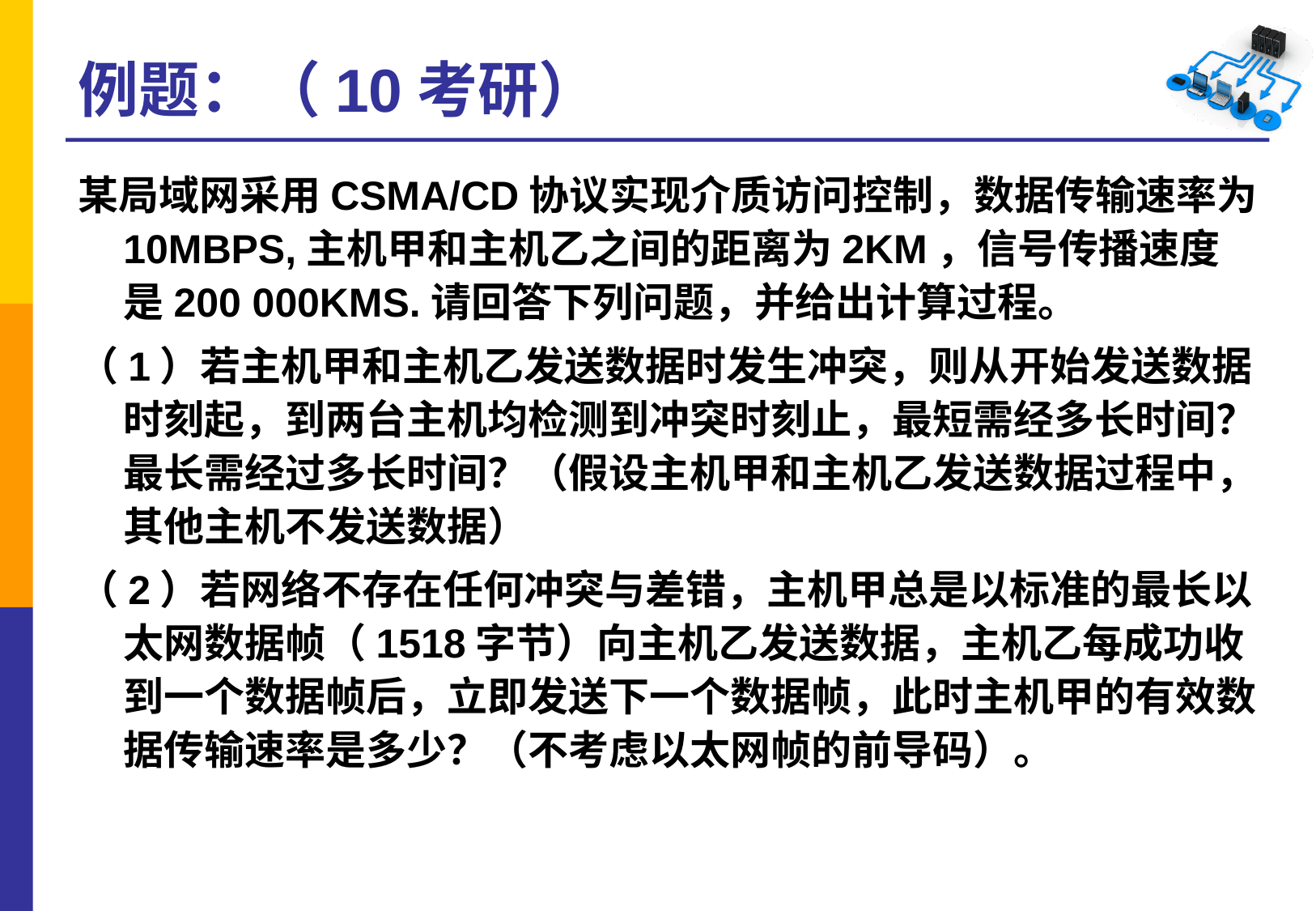

# 例题：（10考研）
某局域网采用CSMA/CD协议实现介质访问控制，数据传输速率为10MBPS,主机甲和主机乙之间的距离为2KM，信号传播速度是200 000KMS.请回答下列问题，并给出计算过程。
（1）若主机甲和主机乙发送数据时发生冲突，则从开始发送数据时刻起，到两台主机均检测到冲突时刻止，最短需经多长时间？最长需经过多长时间？（假设主机甲和主机乙发送数据过程中，其他主机不发送数据）
（2）若网络不存在任何冲突与差错，主机甲总是以标准的最长以太网数据帧（1518字节）向主机乙发送数据，主机乙每成功收到一个数据帧后，立即发送下一个数据帧，此时主机甲的有效数据传输速率是多少？（不考虑以太网帧的前导码）。